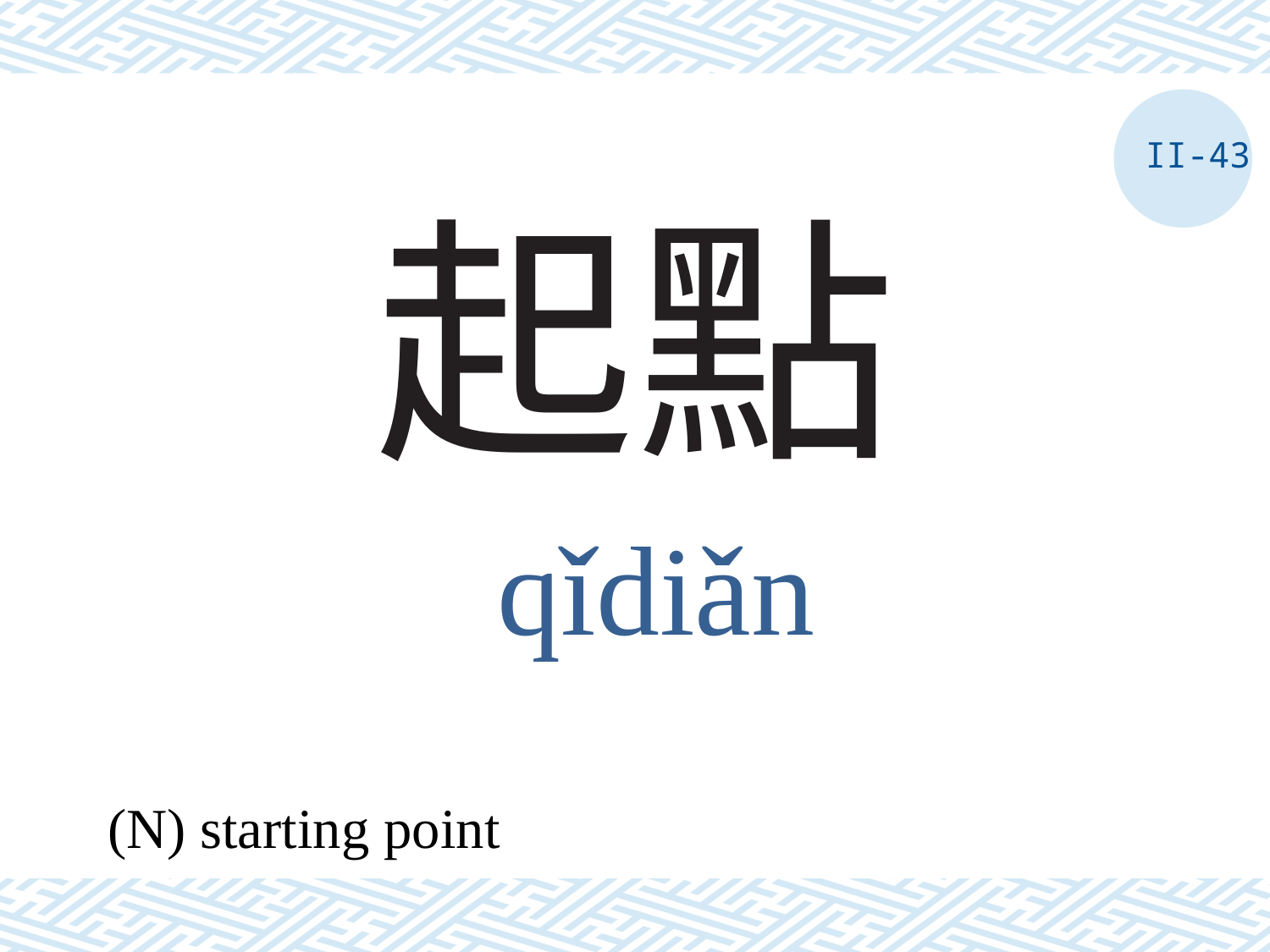

II-43

# 起點
qǐdiǎn
(N) starting point